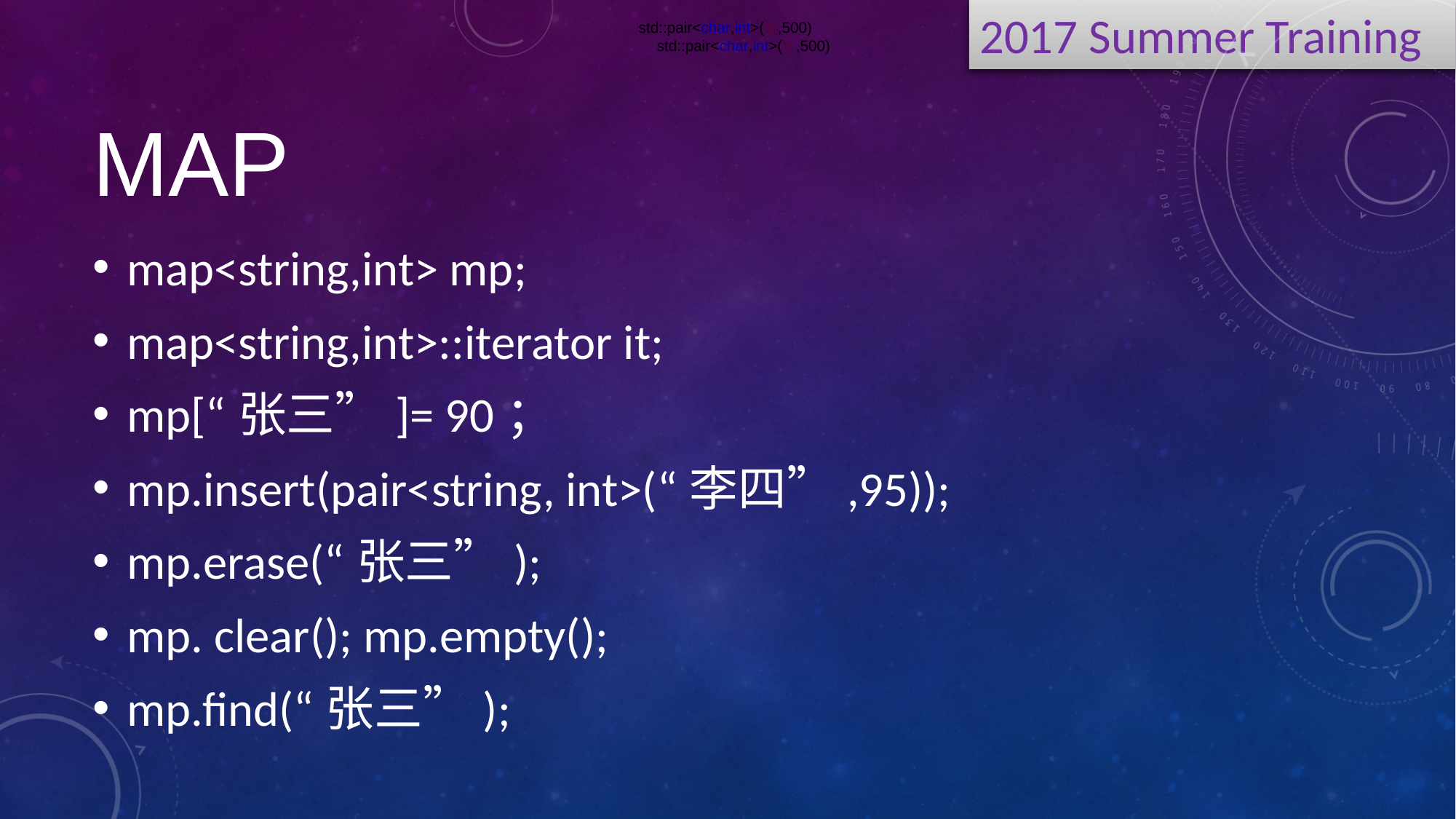

std::pair<char,int>('z',500)
std::pair<char,int>('z',500)
# map
map<string,int> mp;
map<string,int>::iterator it;
mp[“张三”]= 90；
mp.insert(pair<string, int>(“李四”,95));
mp.erase(“张三”);
mp. clear(); mp.empty();
mp.find(“张三”);